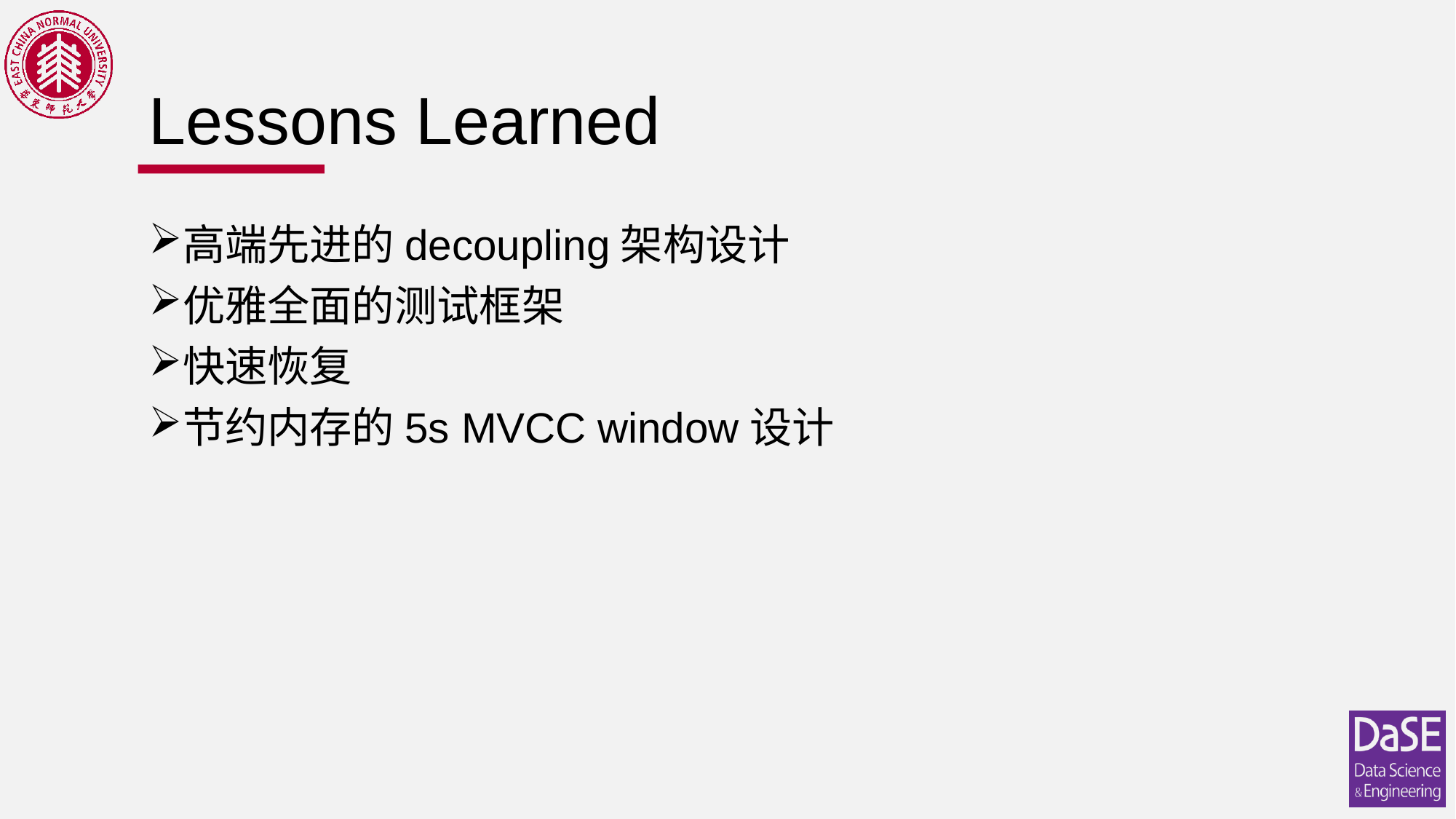

# Lessons Learned
高端先进的decoupling架构设计
优雅全面的测试框架
快速恢复
节约内存的5s MVCC window设计